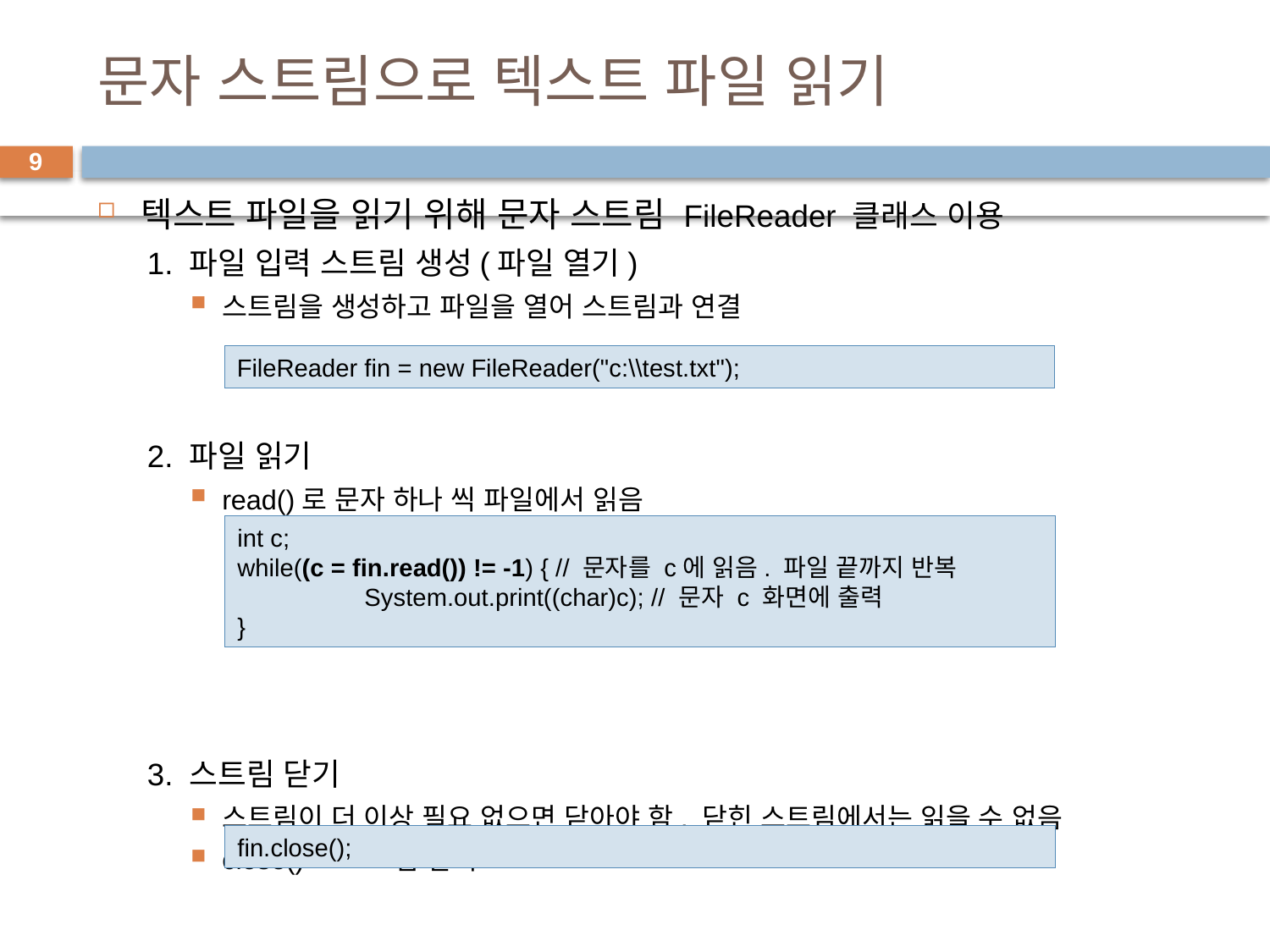

# 문자 스트림으로 텍스트 파일 읽기
9
텍스트 파일을 읽기 위해 문자 스트림 FileReader 클래스 이용
1. 파일 입력 스트림 생성(파일 열기)
스트림을 생성하고 파일을 열어 스트림과 연결

2. 파일 읽기
read()로 문자 하나 씩 파일에서 읽음

3. 스트림 닫기
스트림이 더 이상 필요 없으면 닫아야 함. 닫힌 스트림에서는 읽을 수 없음
close()로 스트림 닫기

FileReader fin = new FileReader("c:\\test.txt");
int c;
while((c = fin.read()) != -1) { // 문자를 c에 읽음. 파일 끝까지 반복
	System.out.print((char)c); // 문자 c 화면에 출력
}
fin.close();